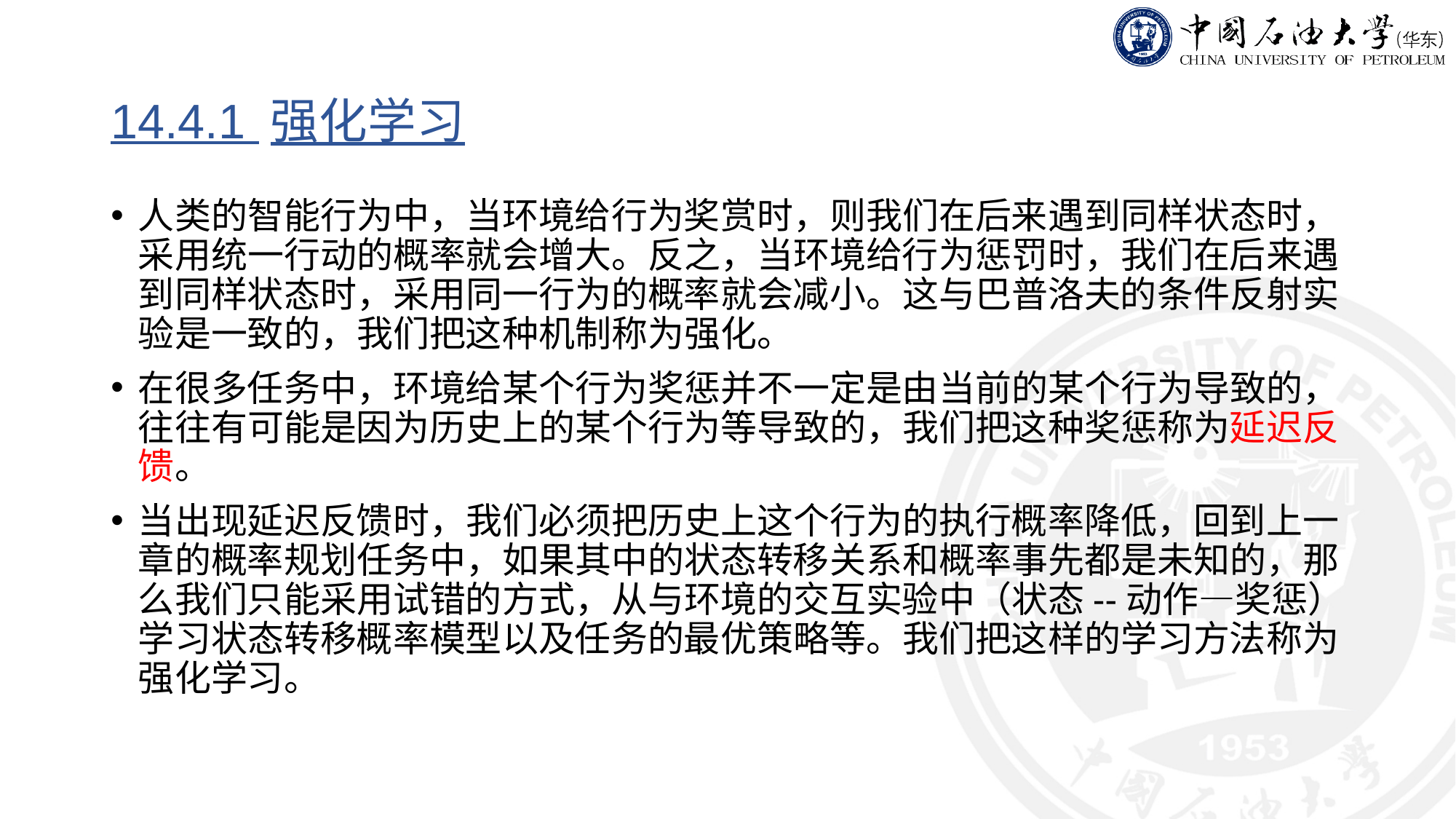

# 14.4.1 强化学习
人类的智能行为中，当环境给行为奖赏时，则我们在后来遇到同样状态时，采用统一行动的概率就会增大。反之，当环境给行为惩罚时，我们在后来遇到同样状态时，采用同一行为的概率就会减小。这与巴普洛夫的条件反射实验是一致的，我们把这种机制称为强化。
在很多任务中，环境给某个行为奖惩并不一定是由当前的某个行为导致的，往往有可能是因为历史上的某个行为等导致的，我们把这种奖惩称为延迟反馈。
当出现延迟反馈时，我们必须把历史上这个行为的执行概率降低，回到上一章的概率规划任务中，如果其中的状态转移关系和概率事先都是未知的，那么我们只能采用试错的方式，从与环境的交互实验中（状态--动作—奖惩）学习状态转移概率模型以及任务的最优策略等。我们把这样的学习方法称为强化学习。